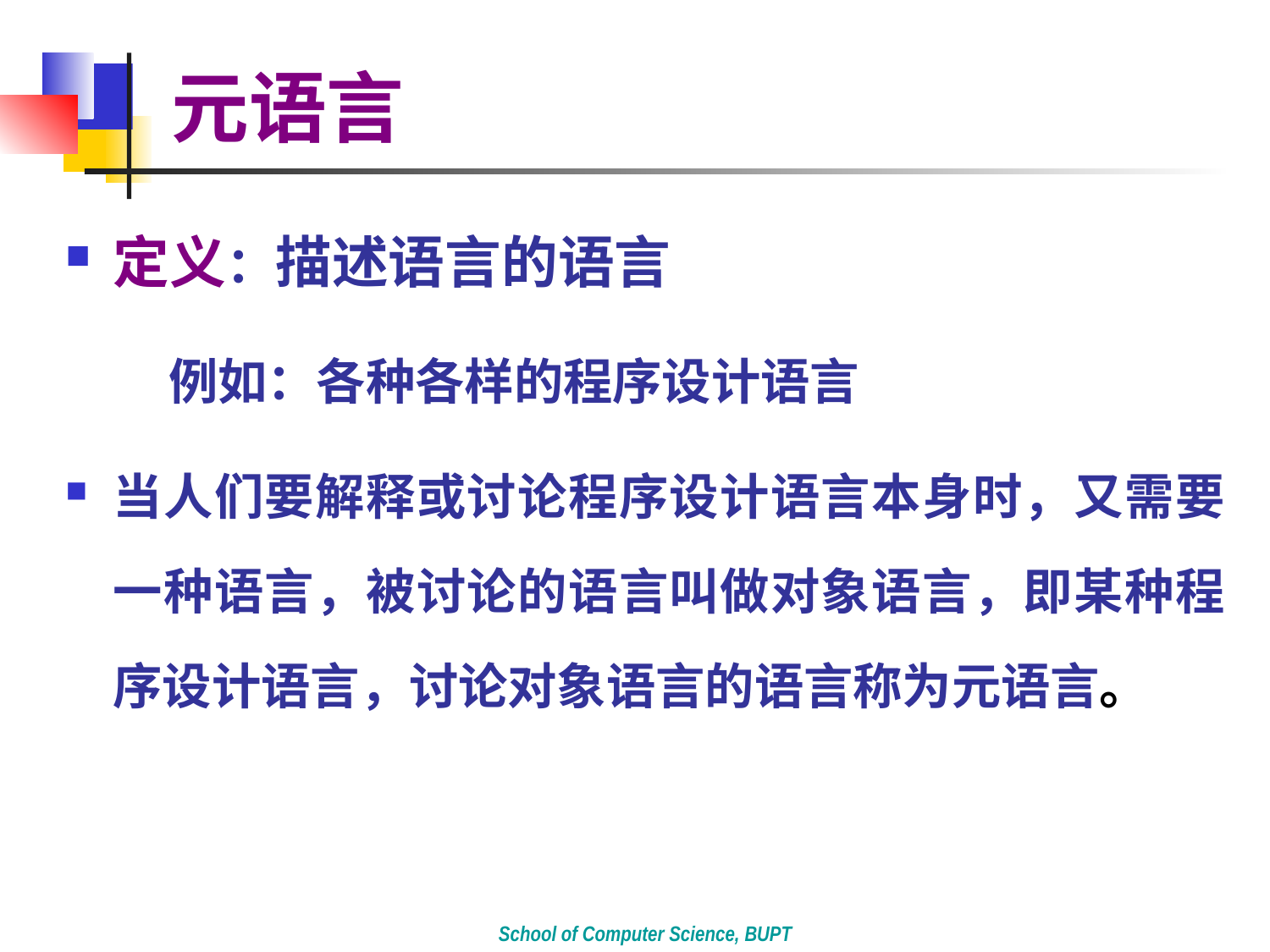

# 元语言
定义：描述语言的语言
	例如：各种各样的程序设计语言
当人们要解释或讨论程序设计语言本身时，又需要一种语言，被讨论的语言叫做对象语言，即某种程序设计语言，讨论对象语言的语言称为元语言。

School of Computer Science, BUPT
19